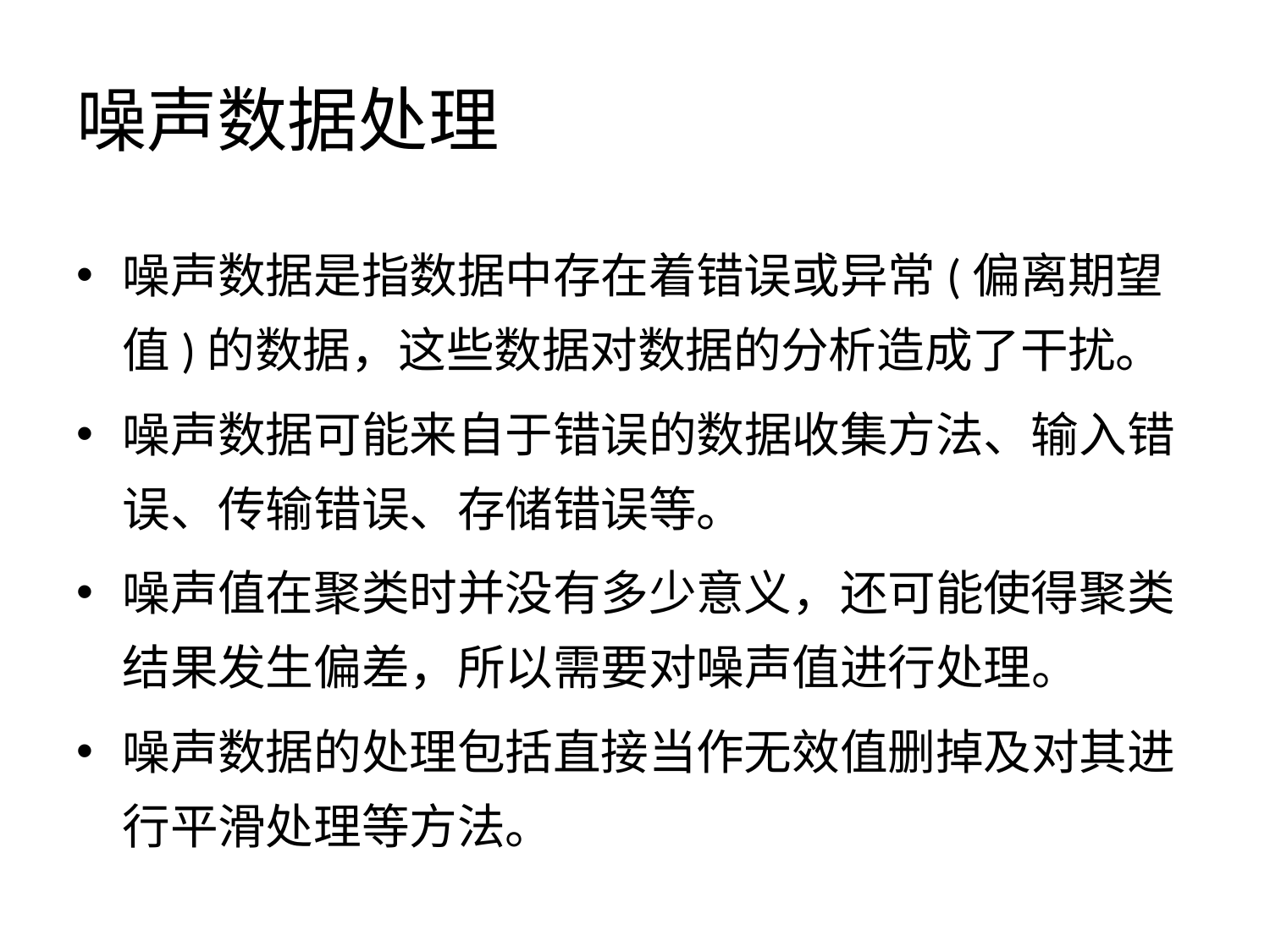

# 噪声数据处理
噪声数据是指数据中存在着错误或异常(偏离期望值)的数据，这些数据对数据的分析造成了干扰。
噪声数据可能来自于错误的数据收集方法、输入错误、传输错误、存储错误等。
噪声值在聚类时并没有多少意义，还可能使得聚类结果发生偏差，所以需要对噪声值进行处理。
噪声数据的处理包括直接当作无效值删掉及对其进行平滑处理等方法。